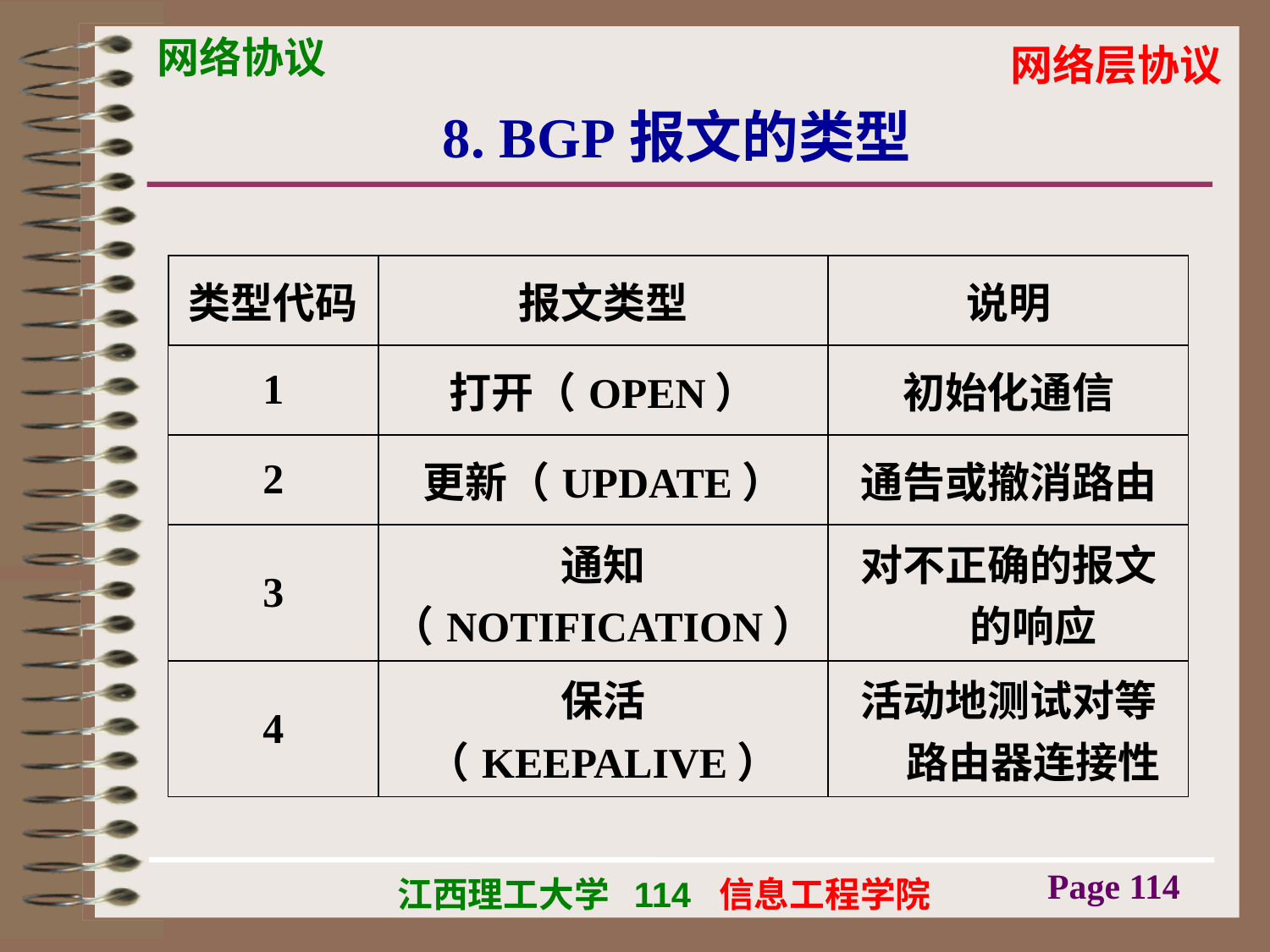

# 8. BGP报文的类型
| 类型代码 | 报文类型 | 说明 |
| --- | --- | --- |
| 1 | 打开（OPEN） | 初始化通信 |
| 2 | 更新（UPDATE） | 通告或撤消路由 |
| 3 | 通知（NOTIFICATION） | 对不正确的报文的响应 |
| 4 | 保活（KEEPALIVE） | 活动地测试对等路由器连接性 |
Page 114